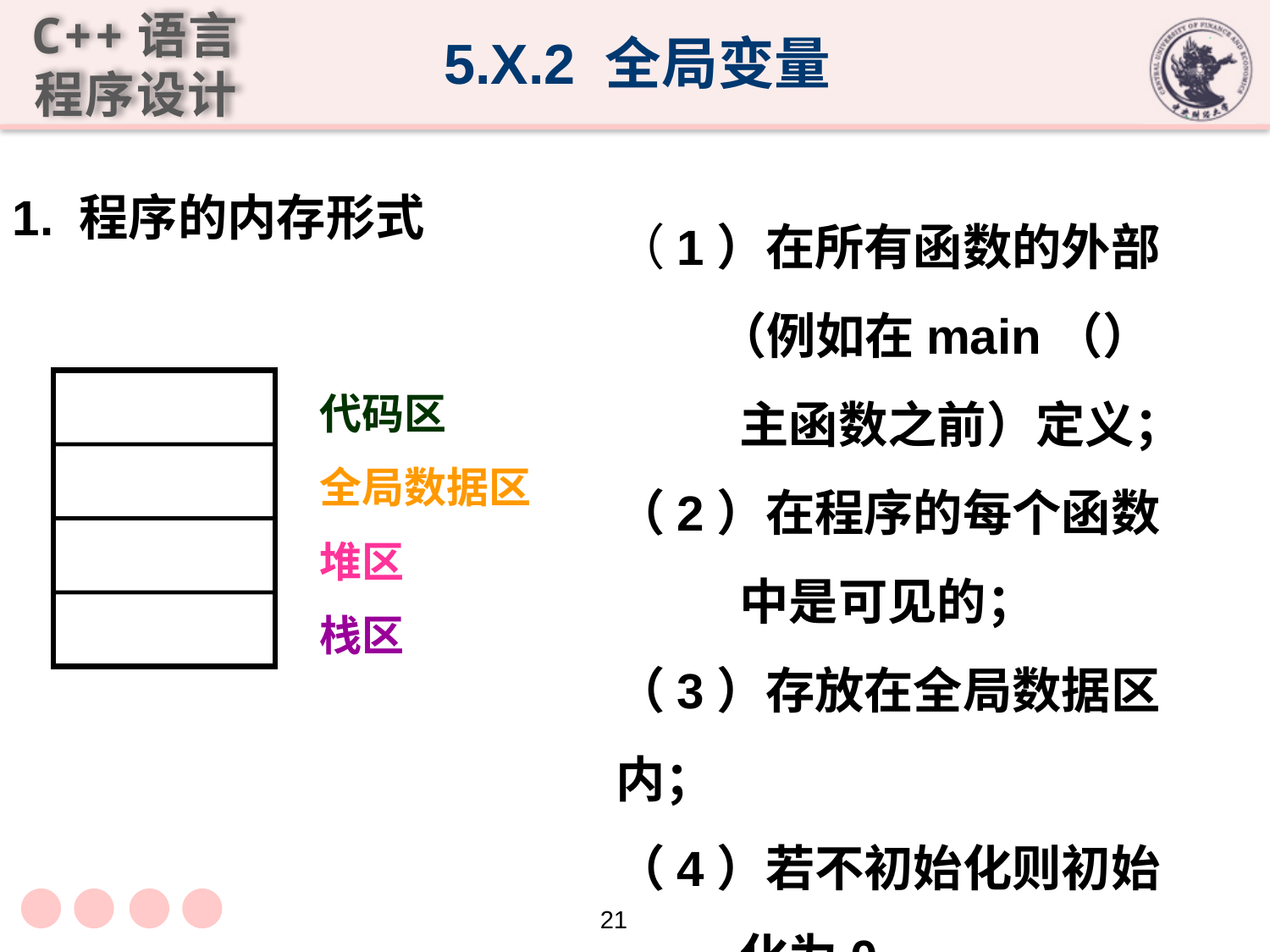

5.X.2 全局变量
1. 程序的内存形式
（1）在所有函数的外部
        （例如在main（）
          主函数之前）定义；
（2）在程序的每个函数
          中是可见的；
（3）存放在全局数据区内；
（4）若不初始化则初始
          化为0

代码区
全局数据区
堆区
栈区
21